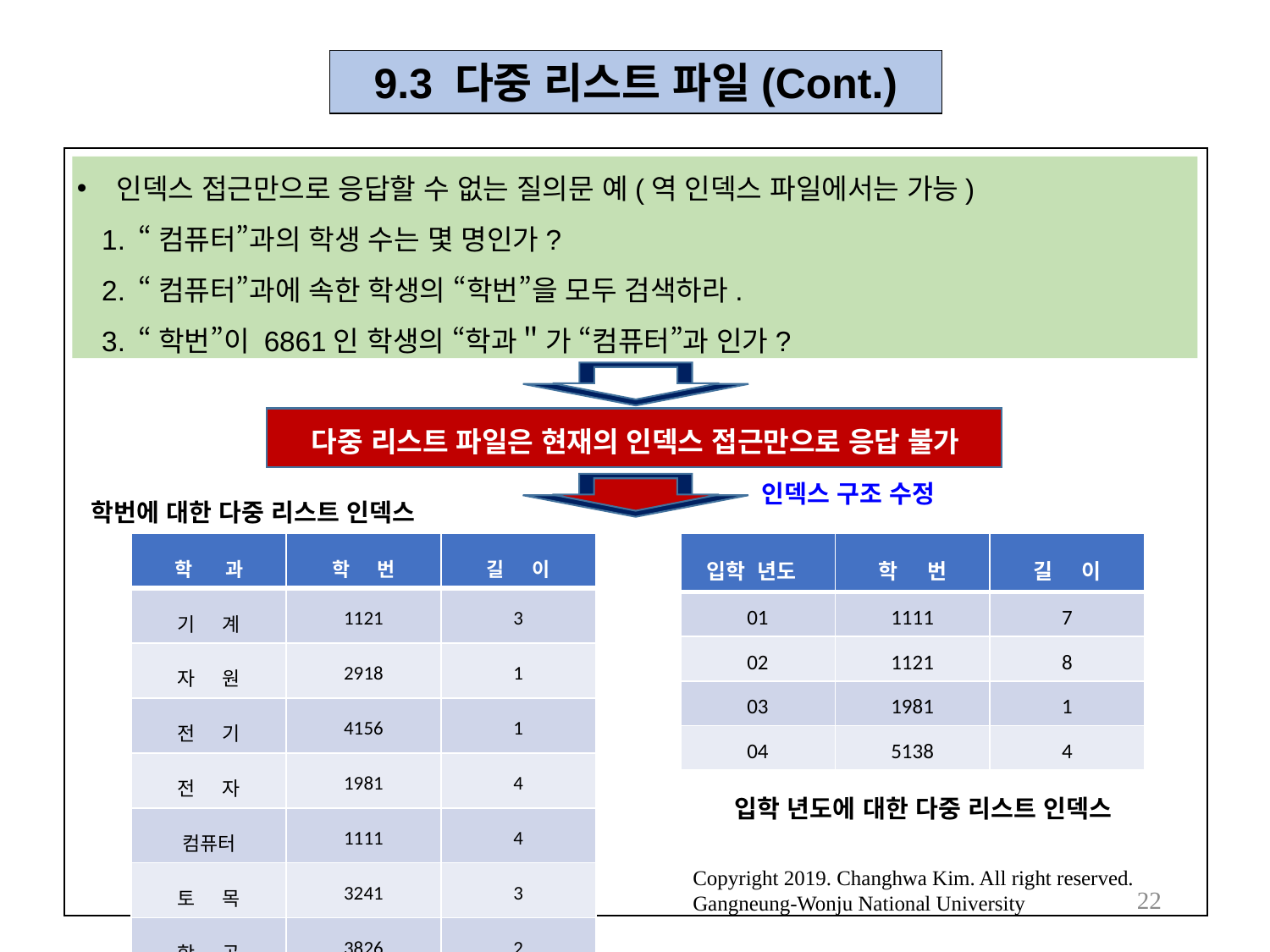

9.3 다중 리스트 파일(Cont.)
인덱스 접근만으로 응답할 수 없는 질의문 예(역 인덱스 파일에서는 가능)
“컴퓨터”과의 학생 수는 몇 명인가?
“컴퓨터”과에 속한 학생의 “학번”을 모두 검색하라.
“학번”이 6861인 학생의 “학과＂가 “컴퓨터”과 인가?

다중 리스트 파일은 현재의 인덱스 접근만으로 응답 불가

인덱스 구조 수정

학번에 대한 다중 리스트 인덱스
| 학 과 | 학 번 | 길 이 |
| --- | --- | --- |
| 기 계 | 1121 | 3 |
| 자 원 | 2918 | 1 |
| 전 기 | 4156 | 1 |
| 전 자 | 1981 | 4 |
| 컴퓨터 | 1111 | 4 |
| 토 목 | 3241 | 3 |
| 항 공 | 3826 | 2 |
| 화 공 | 3025 | 2 |
| 입학 년도 | 학 번 | 길 이 |
| --- | --- | --- |
| 01 | 1111 | 7 |
| 02 | 1121 | 8 |
| 03 | 1981 | 1 |
| 04 | 5138 | 4 |
입학 년도에 대한 다중 리스트 인덱스
Copyright 2019. Changhwa Kim. All right reserved.
Gangneung-Wonju National University
22